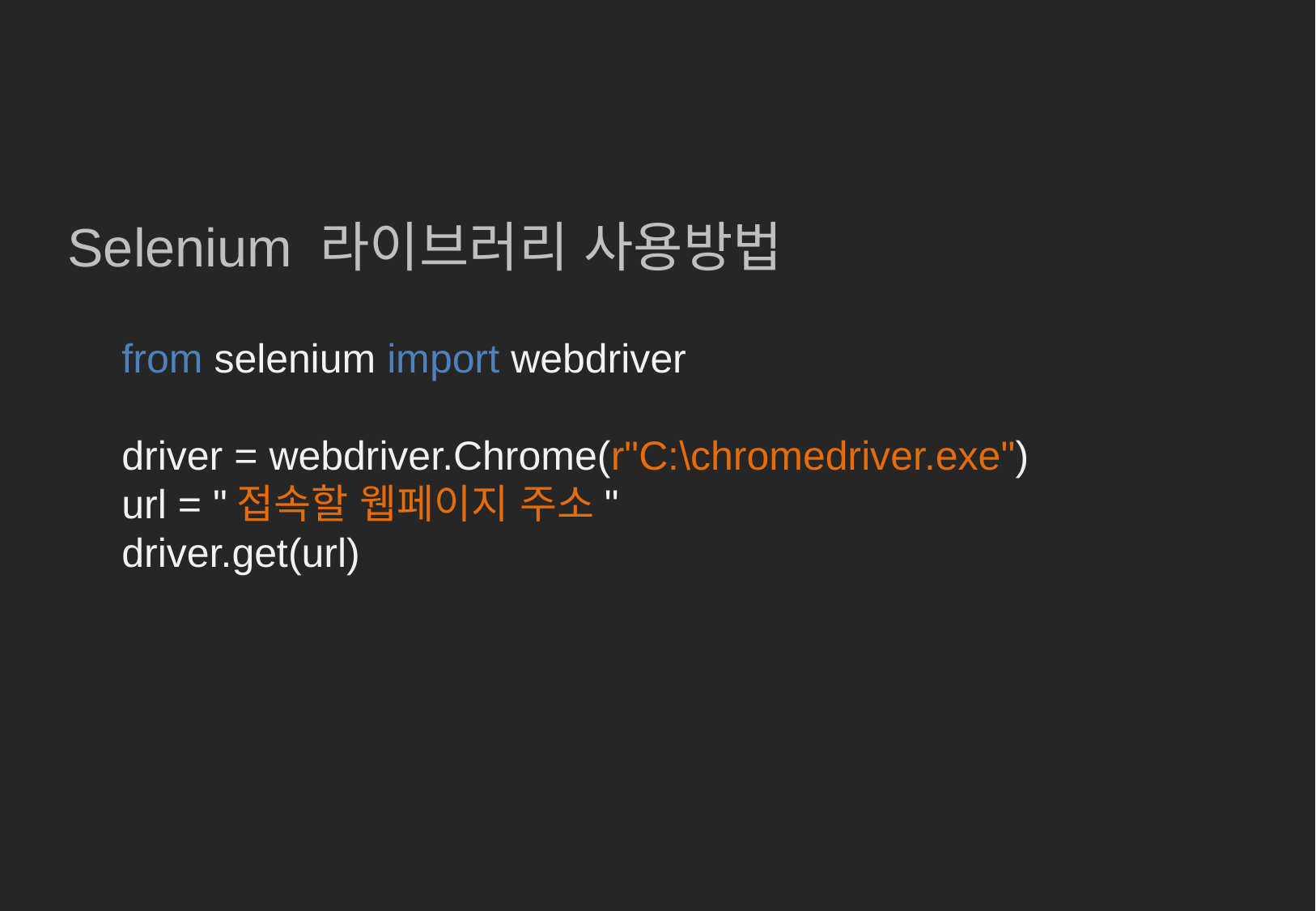

Selenium 라이브러리 사용방법
from selenium import webdriver

driver = webdriver.Chrome(r"C:\chromedriver.exe")
url = "접속할 웹페이지 주소"
driver.get(url)